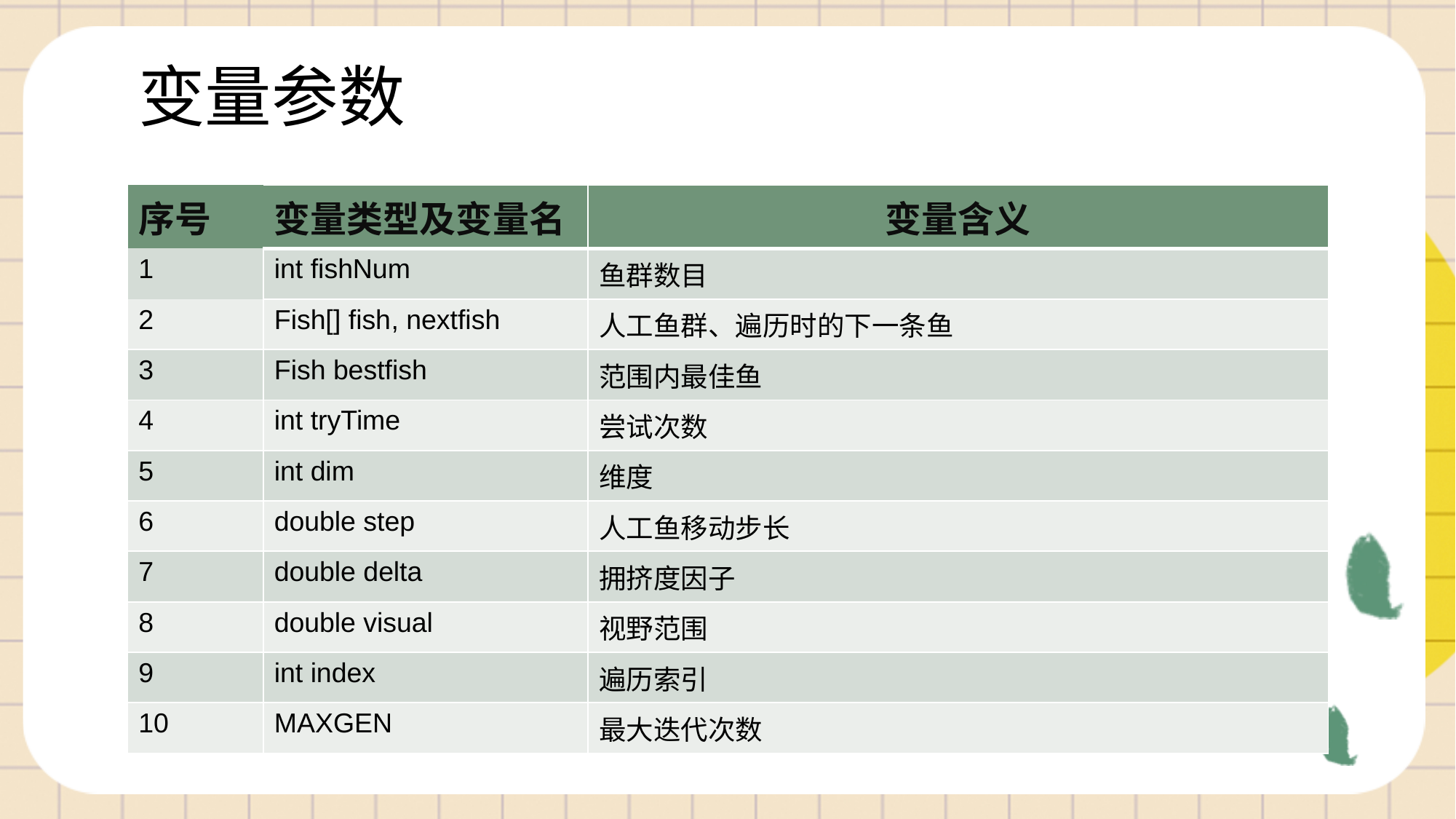

# 变量参数
| 序号 | 变量类型及变量名 | 变量含义 |
| --- | --- | --- |
| 1 | int fishNum | 鱼群数目 |
| 2 | Fish[] fish, nextfish | 人工鱼群、遍历时的下一条鱼 |
| 3 | Fish bestfish | 范围内最佳鱼 |
| 4 | int tryTime | 尝试次数 |
| 5 | int dim | 维度 |
| 6 | double step | 人工鱼移动步长 |
| 7 | double delta | 拥挤度因子 |
| 8 | double visual | 视野范围 |
| 9 | int index | 遍历索引 |
| 10 | MAXGEN | 最大迭代次数 |